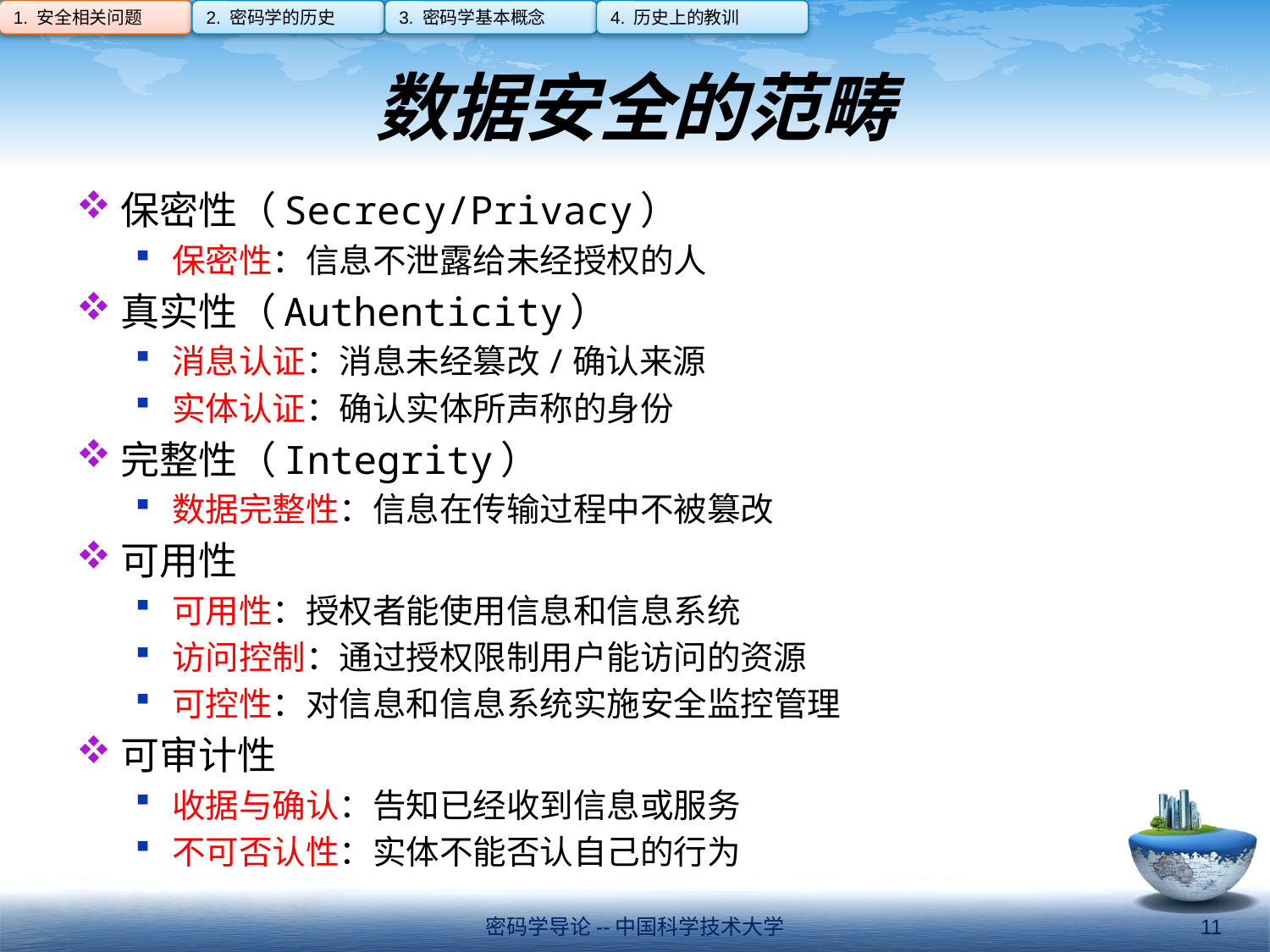

1. 安全相关问题
2. 密码学的历史
3. 密码学基本概念
4. 历史上的教训
# 数据安全的范畴
保密性（Secrecy/Privacy）
保密性：信息不泄露给未经授权的人
真实性（Authenticity）
消息认证：消息未经篡改/确认来源
实体认证：确认实体所声称的身份
完整性（Integrity）
数据完整性：信息在传输过程中不被篡改
可用性
可用性：授权者能使用信息和信息系统
访问控制：通过授权限制用户能访问的资源
可控性：对信息和信息系统实施安全监控管理
可审计性
收据与确认：告知已经收到信息或服务
不可否认性：实体不能否认自己的行为
密码学导论--中国科学技术大学
11